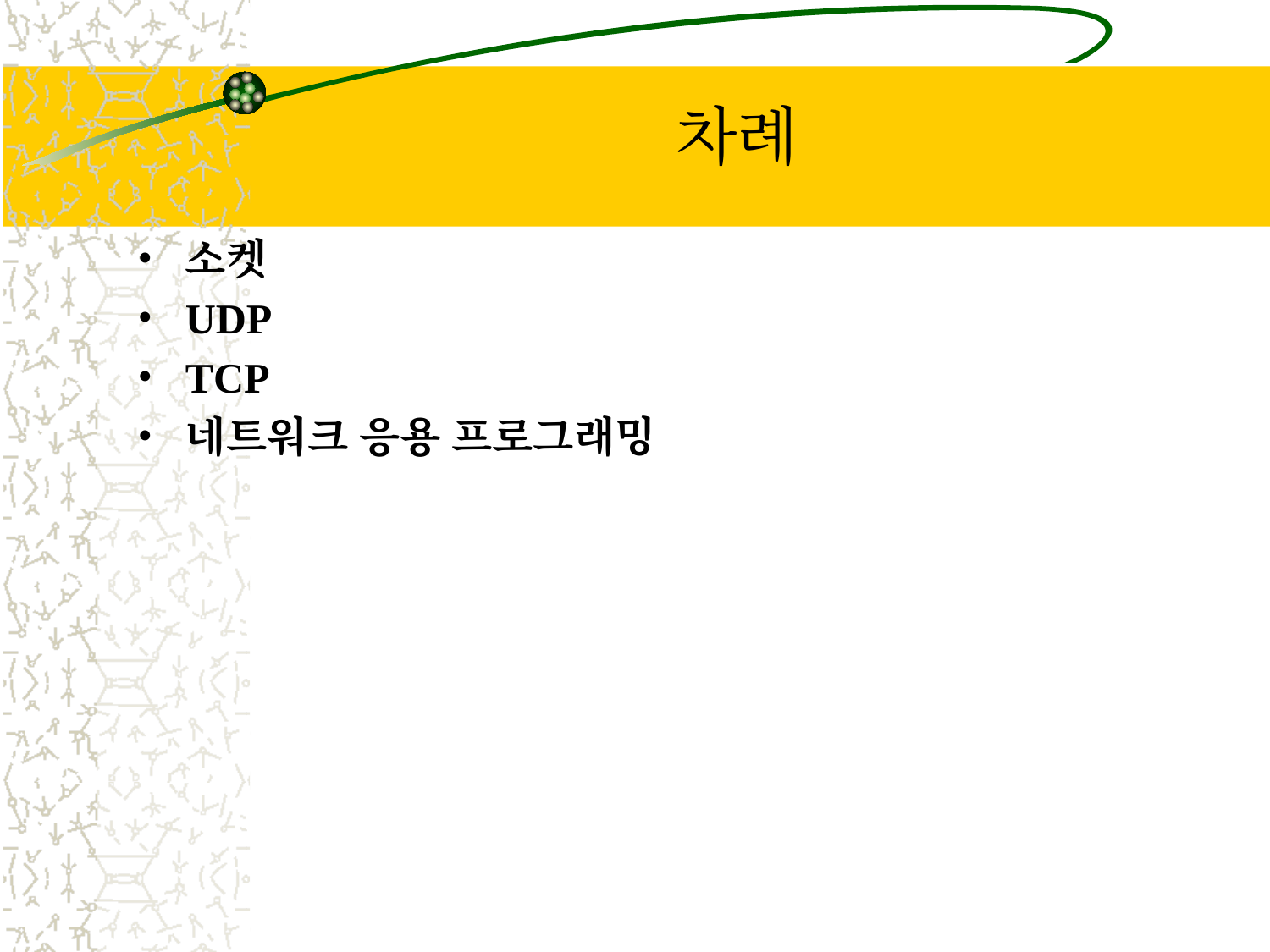

# 차례
소켓
UDP
TCP
네트워크 응용 프로그래밍